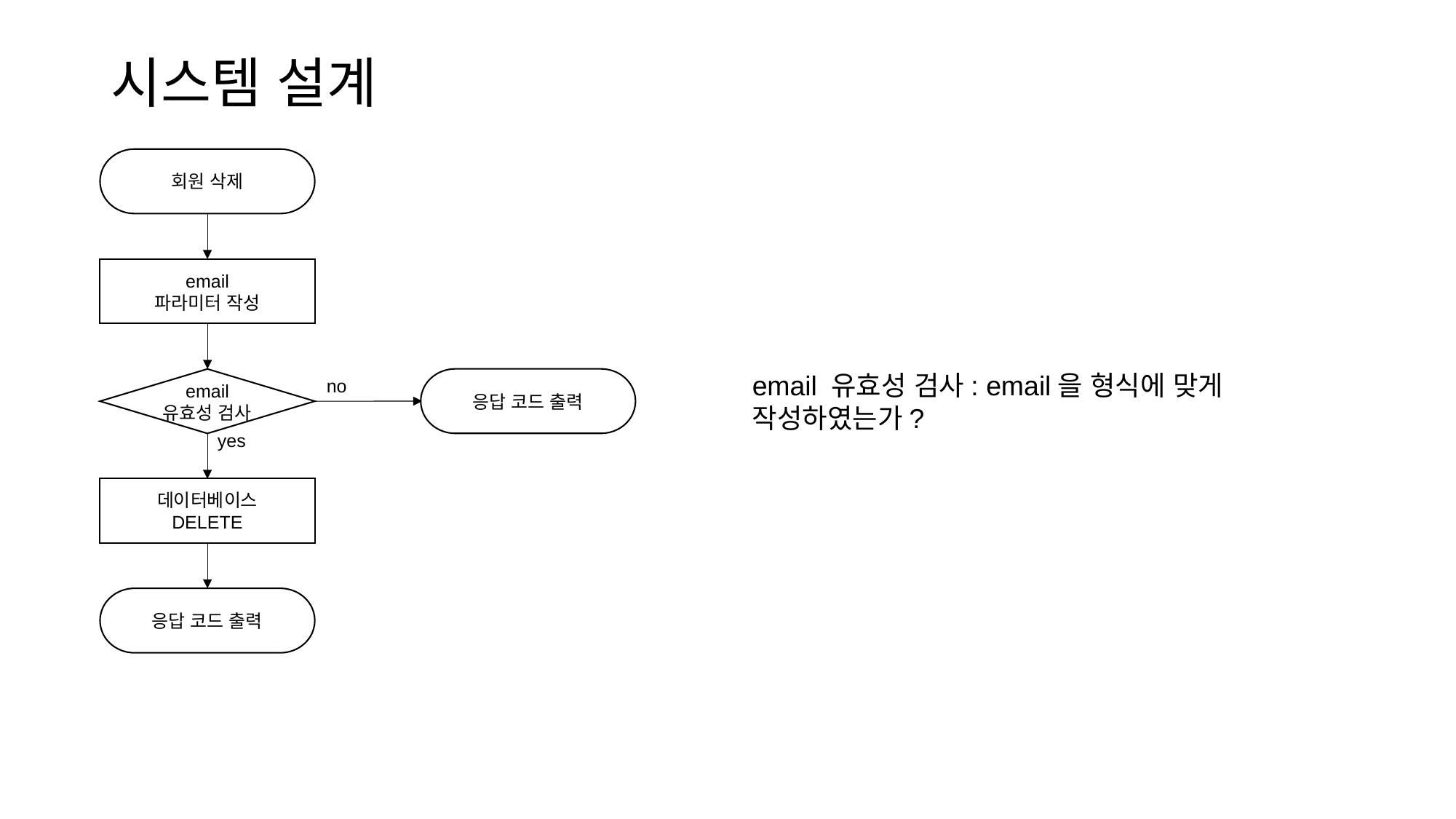

# 시스템 설계
회원 삭제
email
파라미터 작성
email 유효성 검사: email을 형식에 맞게 작성하였는가?
no
응답 코드 출력
email
유효성 검사
yes
데이터베이스
DELETE
응답 코드 출력